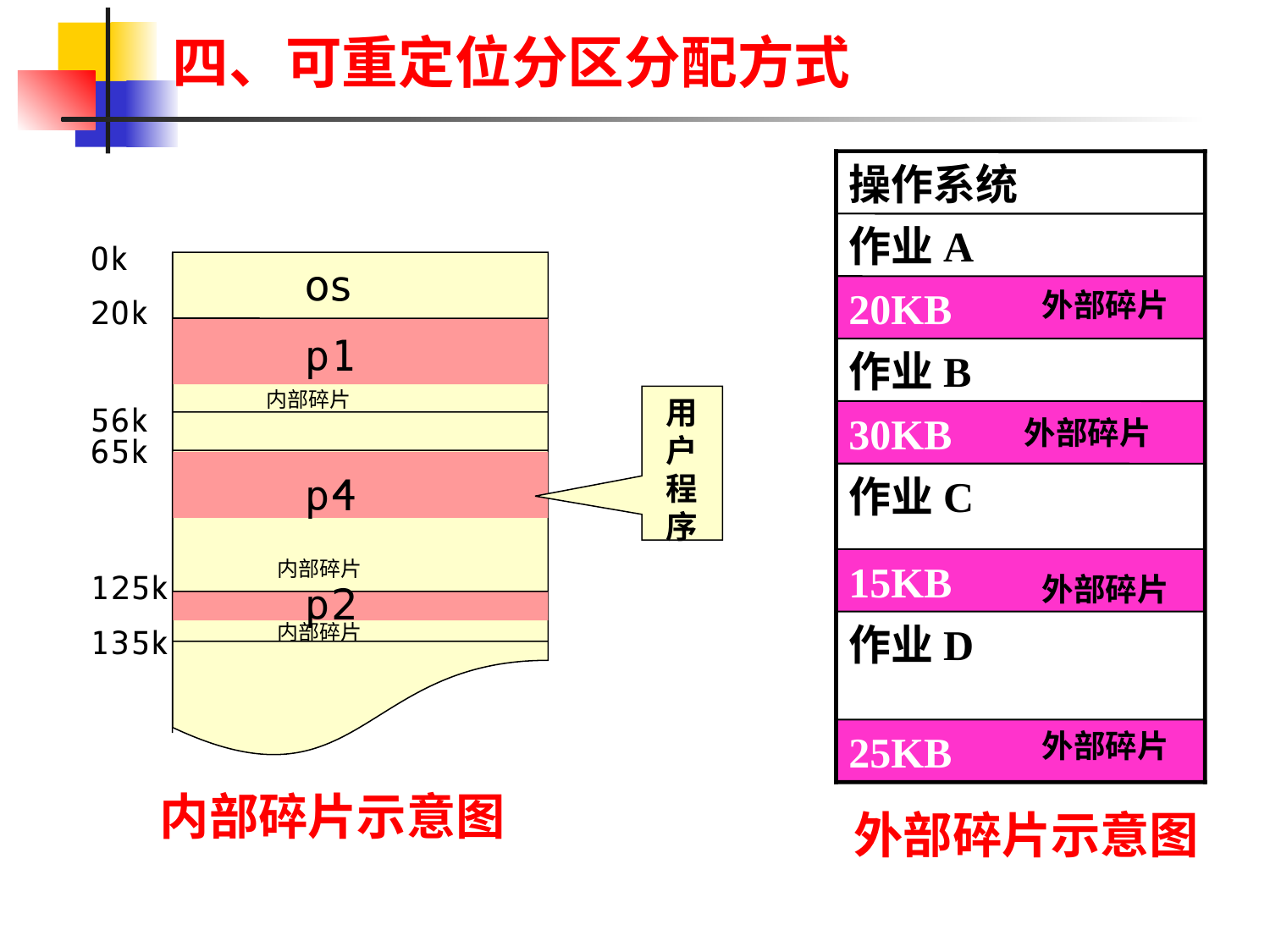

# 四、可重定位分区分配方式
操作系统

作业A

20KB

外部碎片
作业B

30KB

外部碎片
作业C

15KB

外部碎片
作业D

25KB

外部碎片

0k
20k

56k
65k

125k

135k

os

p1
用户程序

p4
p2

内部碎片
内部碎片
内部碎片
内部碎片示意图
外部碎片示意图